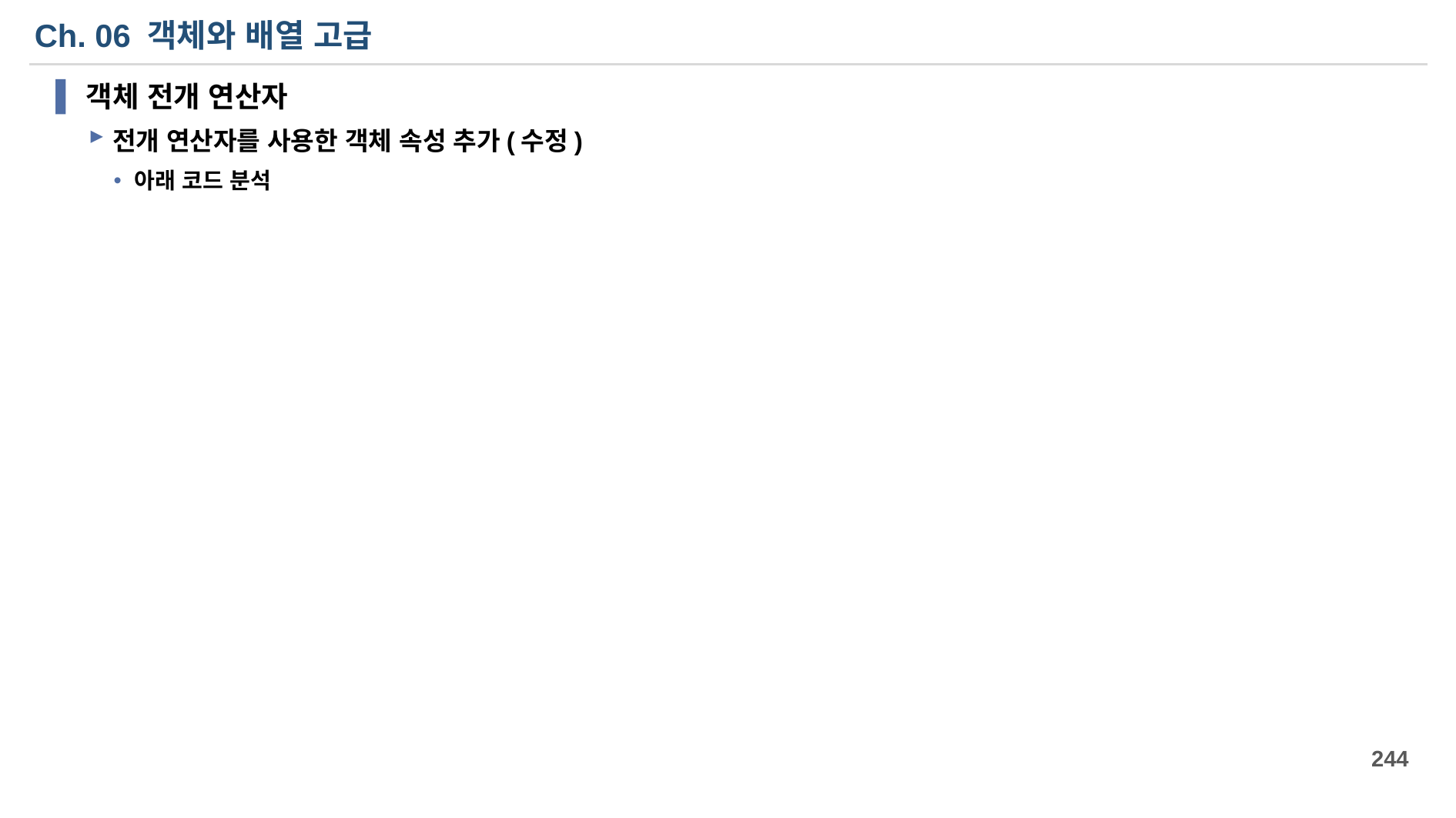

# Ch. 06 객체와 배열 고급
객체 전개 연산자
전개 연산자를 사용한 객체 속성 추가(수정)
아래 코드 분석

244